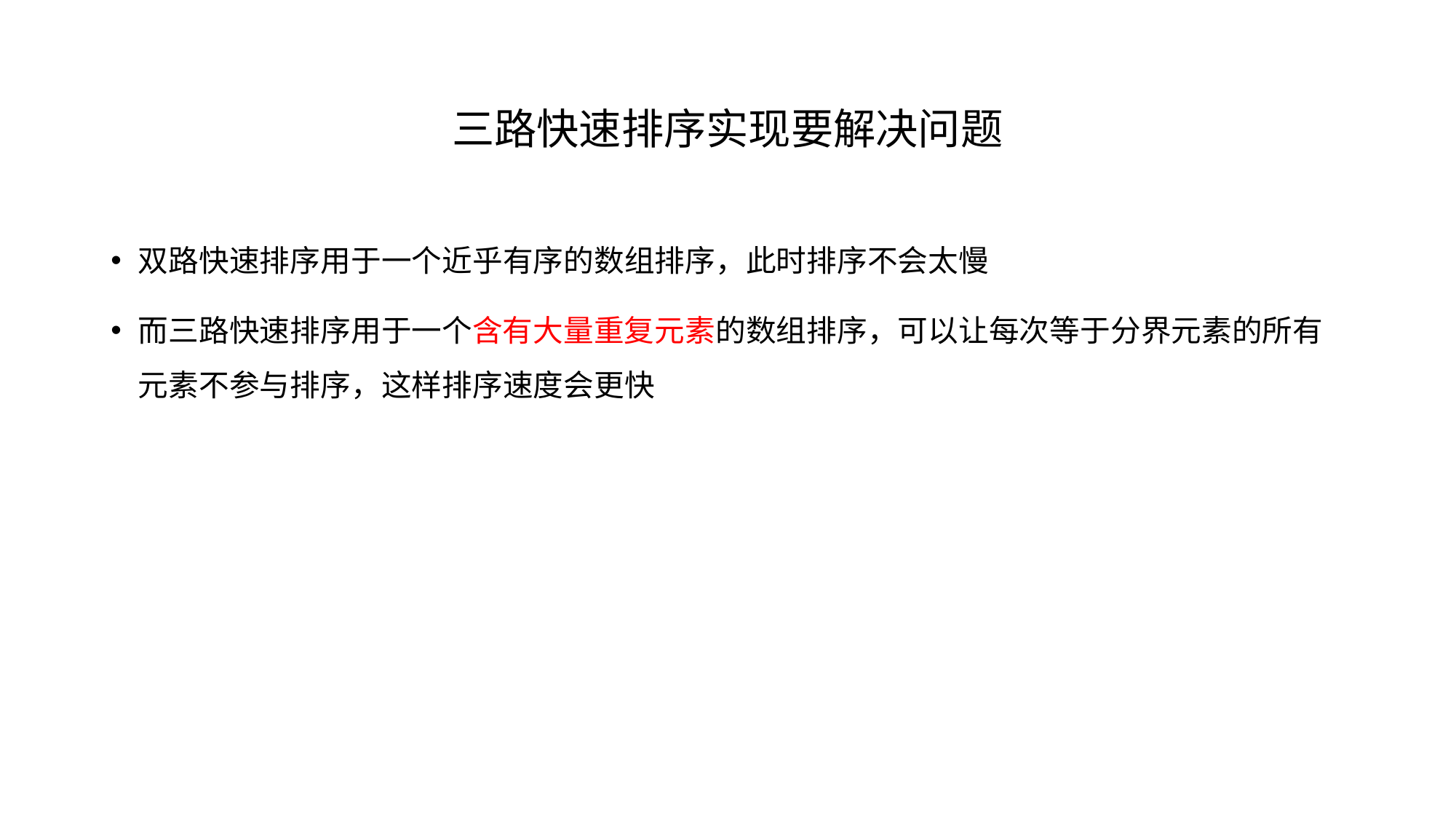

# 三路快速排序实现要解决问题
双路快速排序用于一个近乎有序的数组排序，此时排序不会太慢
而三路快速排序用于一个含有大量重复元素的数组排序，可以让每次等于分界元素的所有元素不参与排序，这样排序速度会更快